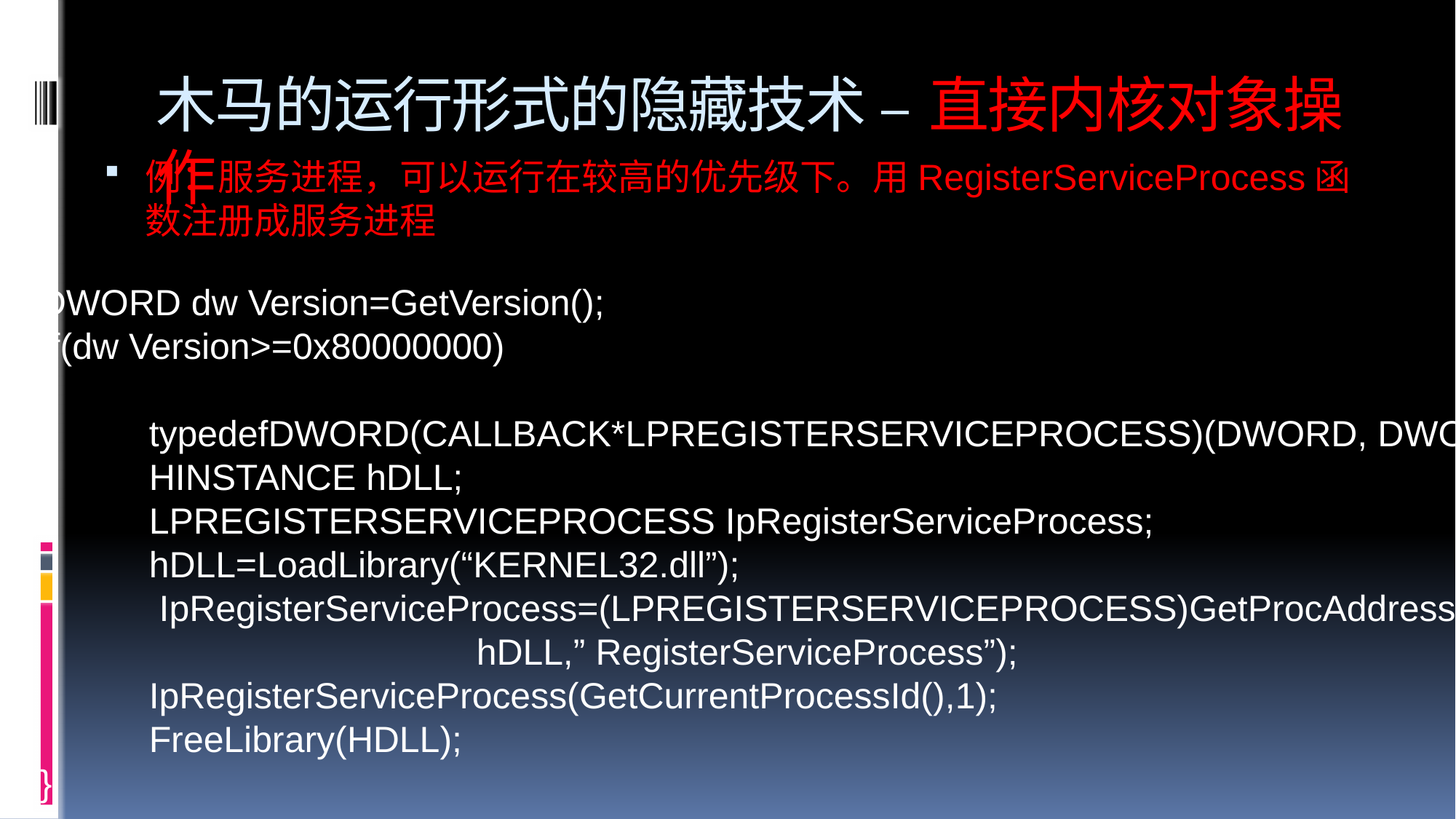

# 木马的运行形式的隐藏技术-直接内核对象操作
例：服务进程，可以运行在较高的优先级下。用RegisterServiceProcess函数注册成服务进程
DWORD dw Version=GetVersion();
If(dw Version>=0x80000000)
{
	typedefDWORD(CALLBACK*LPREGISTERSERVICEPROCESS)(DWORD, DWORD)
	HINSTANCE hDLL;
	LPREGISTERSERVICEPROCESS IpRegisterServiceProcess;
	hDLL=LoadLibrary(“KERNEL32.dll”);
	 IpRegisterServiceProcess=(LPREGISTERSERVICEPROCESS)GetProcAddress(
				hDLL,” RegisterServiceProcess”);
	IpRegisterServiceProcess(GetCurrentProcessId(),1);
	FreeLibrary(HDLL);
}